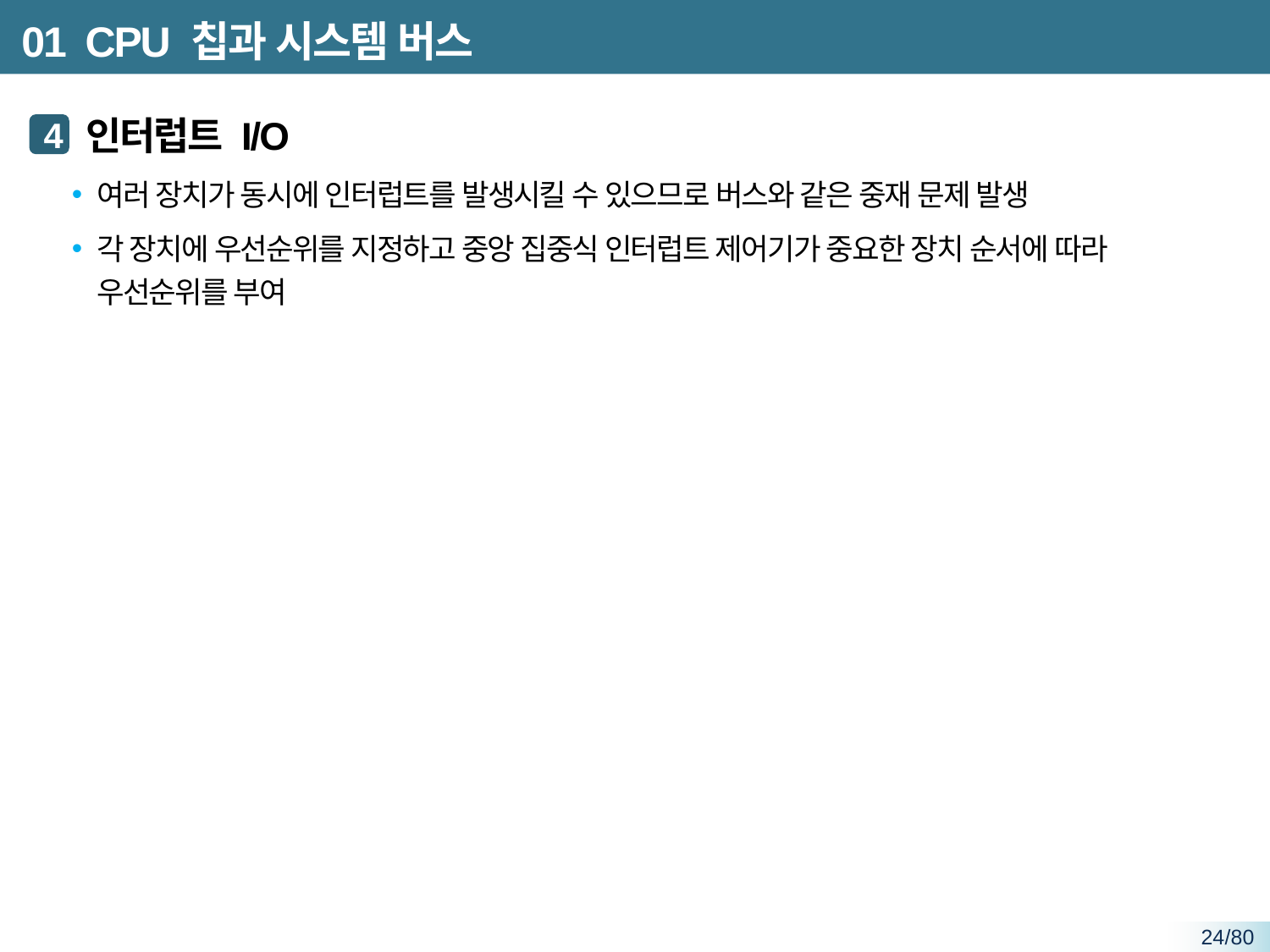

# 01  CPU 칩과 시스템 버스
   인터럽트 I/O
여러 장치가 동시에 인터럽트를 발생시킬 수 있으므로 버스와 같은 중재 문제 발생
각 장치에 우선순위를 지정하고 중앙 집중식 인터럽트 제어기가 중요한 장치 순서에 따라 우선순위를 부여

4